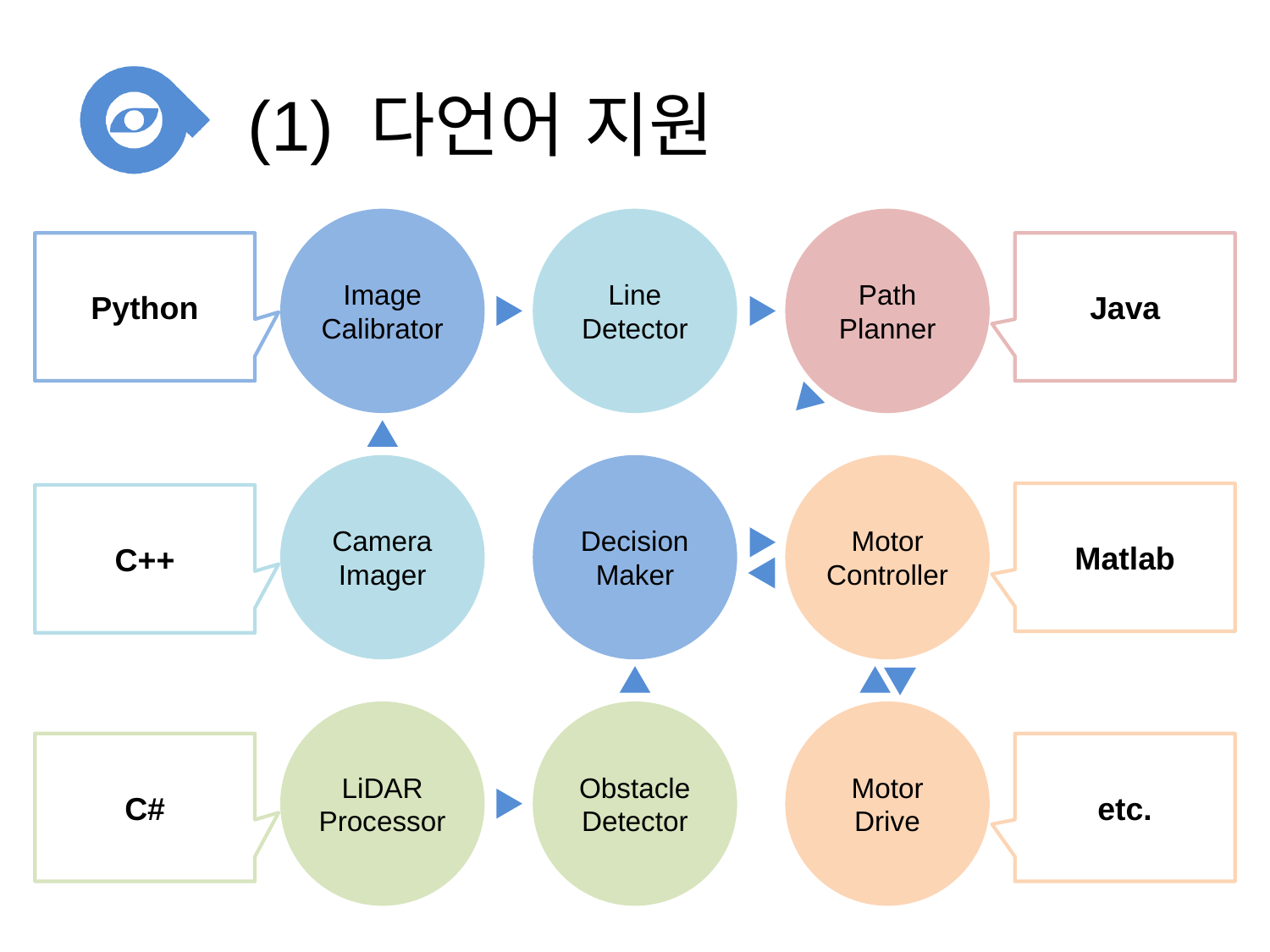

# (1) 다언어 지원
Image
Calibrator
Line Detector
Path Planner
Java
Python

Camera
Imager
Decision
Maker
Motor Controller
Matlab
C++
LiDAR
Processor
Obstacle
Detector
Motor Drive
C#
etc.